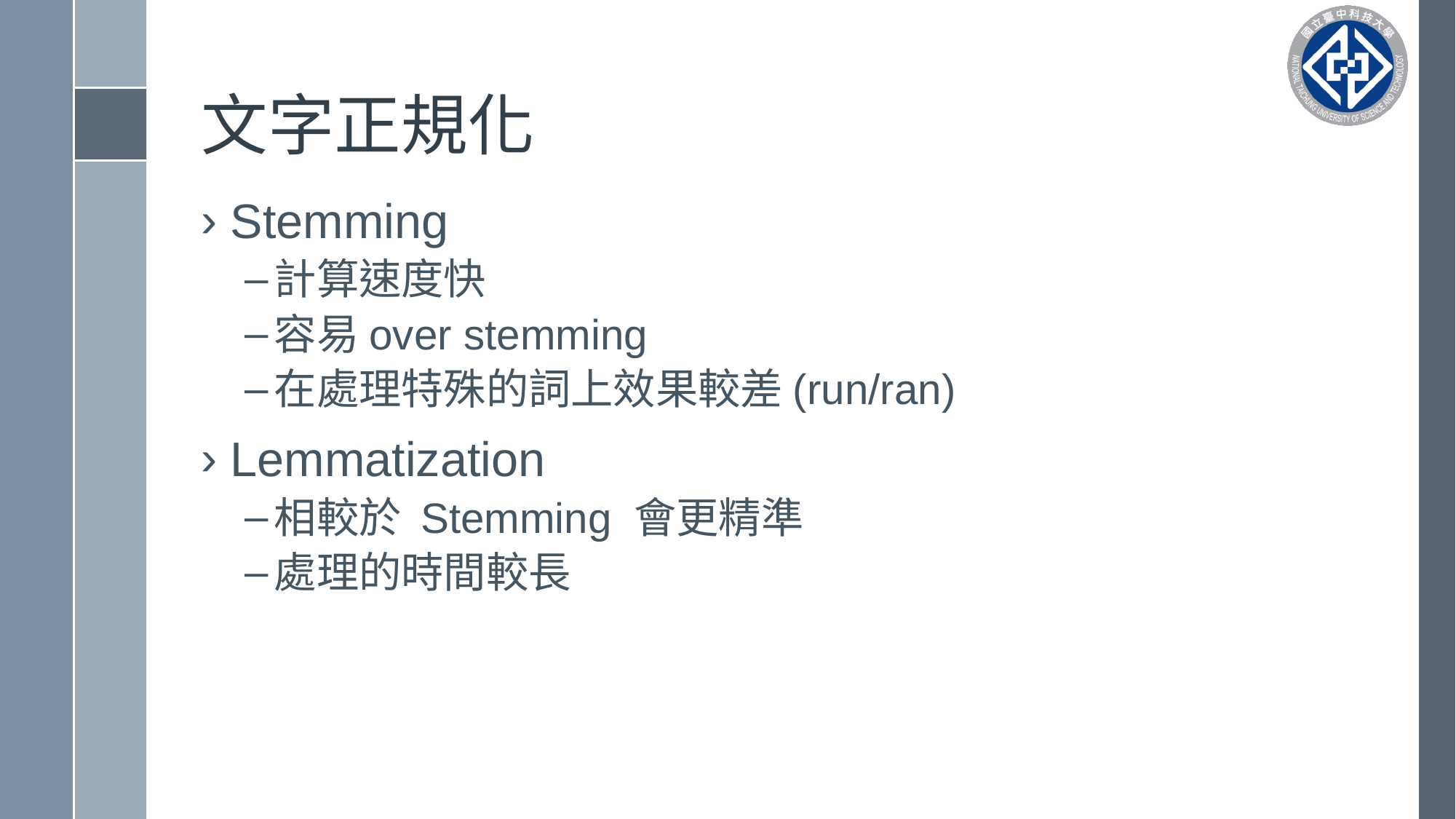

# 文字正規化
Stemming
計算速度快
容易over stemming
在處理特殊的詞上效果較差(run/ran)
Lemmatization
相較於 Stemming 會更精準
處理的時間較長